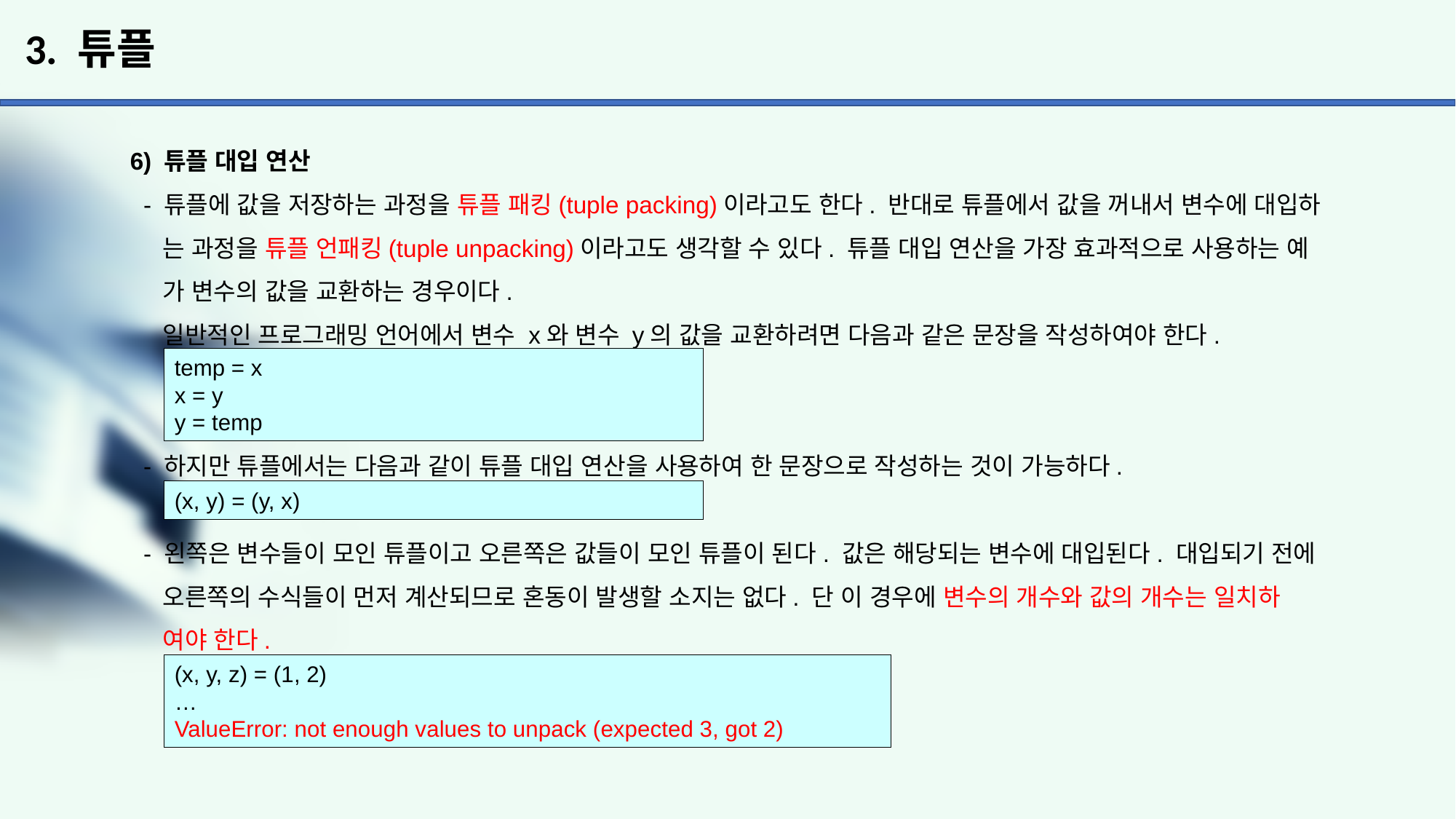

# 3. 튜플
6) 튜플 대입 연산
  - 튜플에 값을 저장하는 과정을 튜플 패킹(tuple packing)이라고도 한다. 반대로 튜플에서 값을 꺼내서 변수에 대입하
    는 과정을 튜플 언패킹(tuple unpacking)이라고도 생각할 수 있다. 튜플 대입 연산을 가장 효과적으로 사용하는 예
    가 변수의 값을 교환하는 경우이다.
    일반적인 프로그래밍 언어에서 변수 x와 변수 y의 값을 교환하려면 다음과 같은 문장을 작성하여야 한다.

  - 하지만 튜플에서는 다음과 같이 튜플 대입 연산을 사용하여 한 문장으로 작성하는 것이 가능하다.

  - 왼쪽은 변수들이 모인 튜플이고 오른쪽은 값들이 모인 튜플이 된다. 값은 해당되는 변수에 대입된다. 대입되기 전에
    오른쪽의 수식들이 먼저 계산되므로 혼동이 발생할 소지는 없다. 단 이 경우에 변수의 개수와 값의 개수는 일치하
    여야 한다.
temp = x
x = y
y = temp
(x, y) = (y, x)
(x, y, z) = (1, 2)
…
ValueError: not enough values to unpack (expected 3, got 2)